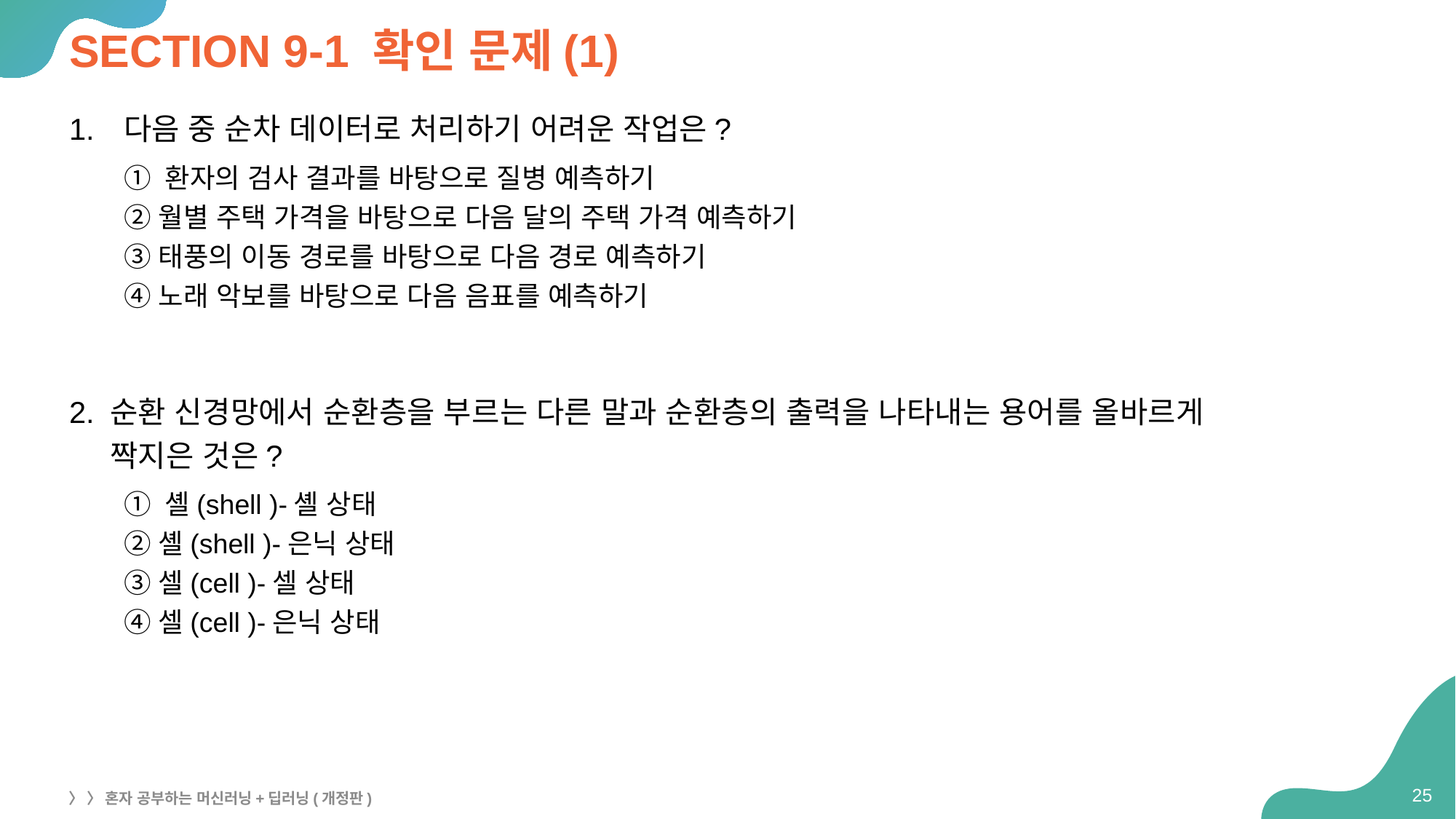

# SECTION 9-1 확인 문제(1)
다음 중 순차 데이터로 처리하기 어려운 작업은?
① 환자의 검사 결과를 바탕으로 질병 예측하기
② 월별 주택 가격을 바탕으로 다음 달의 주택 가격 예측하기
③ 태풍의 이동 경로를 바탕으로 다음 경로 예측하기
④ 노래 악보를 바탕으로 다음 음표를 예측하기

순환 신경망에서 순환층을 부르는 다른 말과 순환층의 출력을 나타내는 용어를 올바르게
짝지은 것은?
① 셸(shell )-셸 상태
② 셸(shell )-은닉 상태
③ 셀(cell )-셀 상태
④ 셀(cell )-은닉 상태

25
〉 〉 혼자 공부하는 머신러닝+딥러닝(개정판)